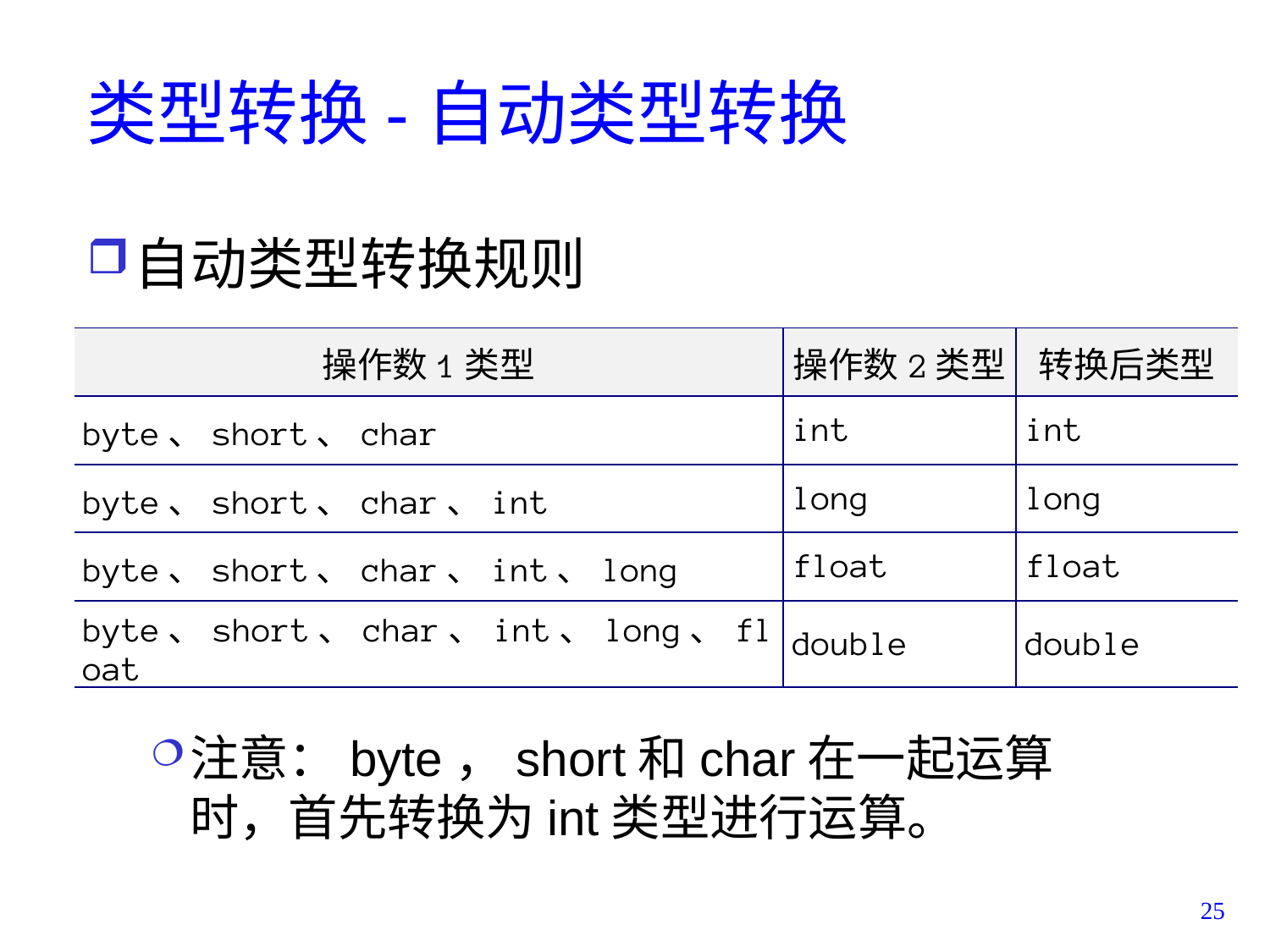

# 类型转换-自动类型转换
自动类型转换规则

注意：byte，short和char在一起运算时，首先转换为int类型进行运算。

| 操作数1类型 | 操作数2类型 | 转换后类型 |
| --- | --- | --- |
| byte、short、char | int | int |
| byte、short、char、int | long | long |
| byte、short、char、int、long | float | float |
| byte、short、char、int、long、float | double | double |
25